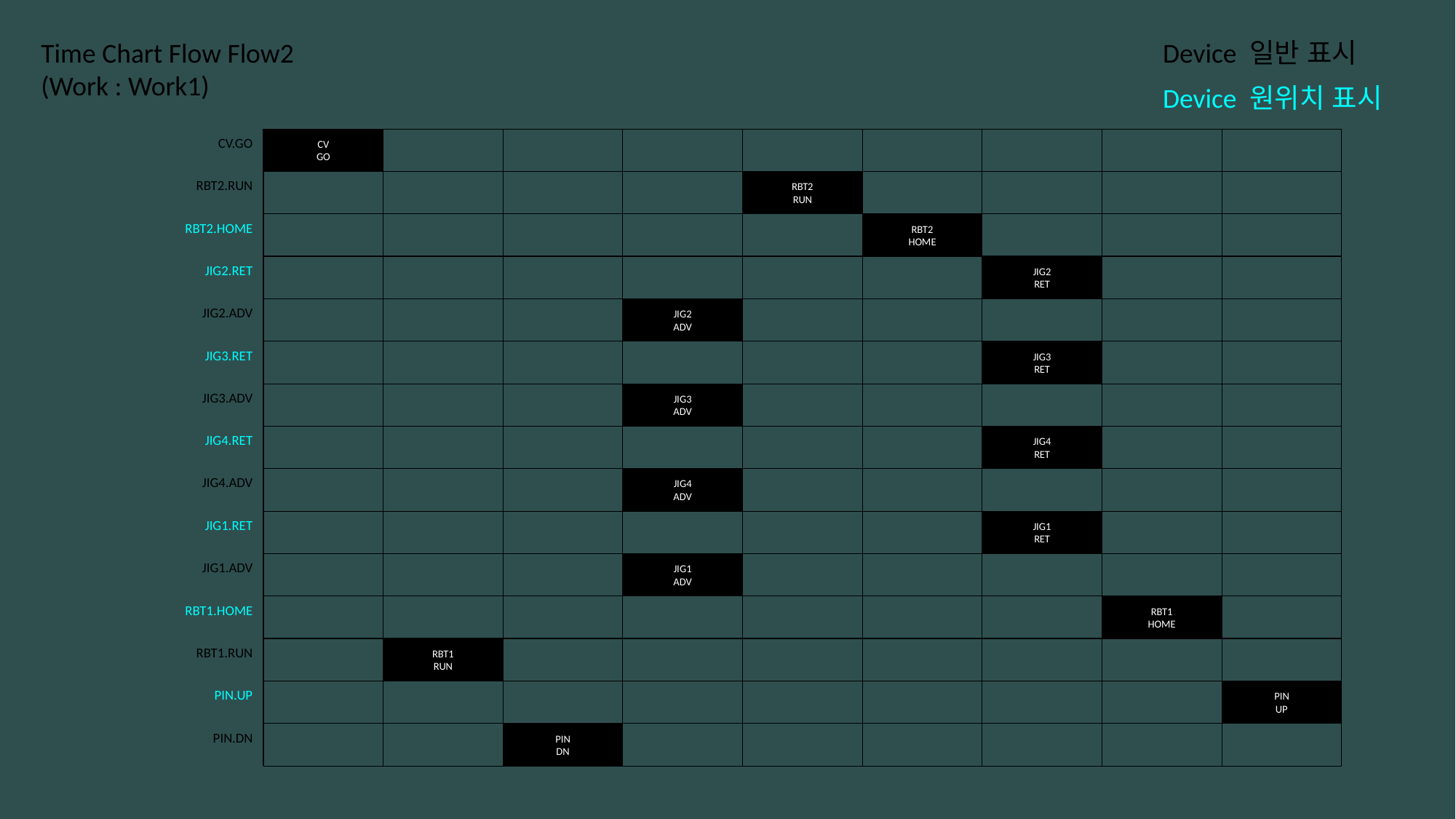

Time Chart Flow Flow2
(Work : Work1)
Device 일반 표시
Device 원위치 표시
CV.GO
CV
GO
RBT2.RUN
RBT2
RUN
RBT2.HOME
RBT2
HOME
JIG2.RET
JIG2
RET
JIG2.ADV
JIG2
ADV
JIG3.RET
JIG3
RET
JIG3.ADV
JIG3
ADV
JIG4.RET
JIG4
RET
JIG4.ADV
JIG4
ADV
JIG1.RET
JIG1
RET
JIG1.ADV
JIG1
ADV
RBT1.HOME
RBT1
HOME
RBT1.RUN
RBT1
RUN
PIN.UP
PIN
UP
PIN.DN
PIN
DN